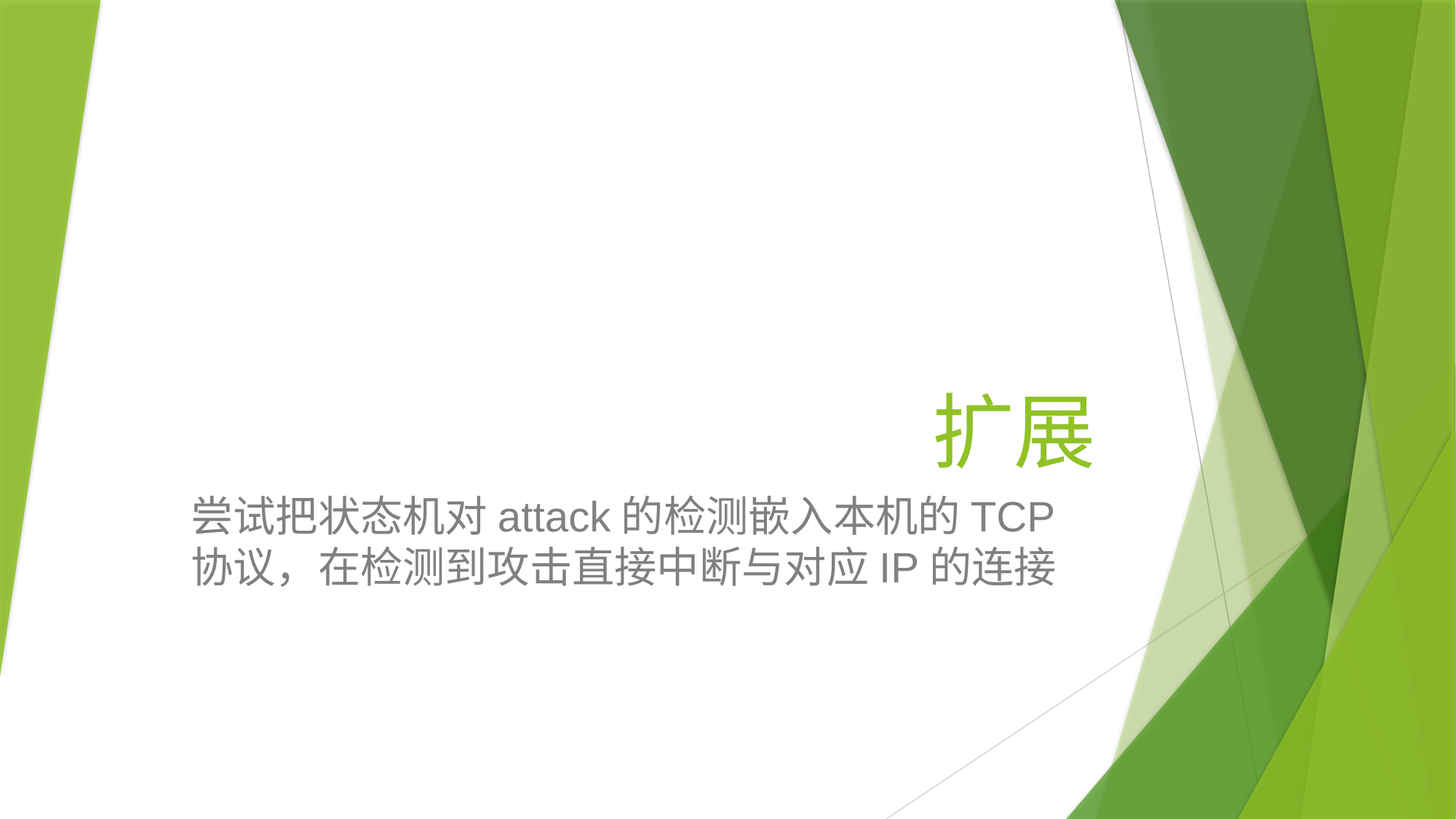

# 扩展
尝试把状态机对attack的检测嵌入本机的TCP协议，在检测到攻击直接中断与对应IP的连接